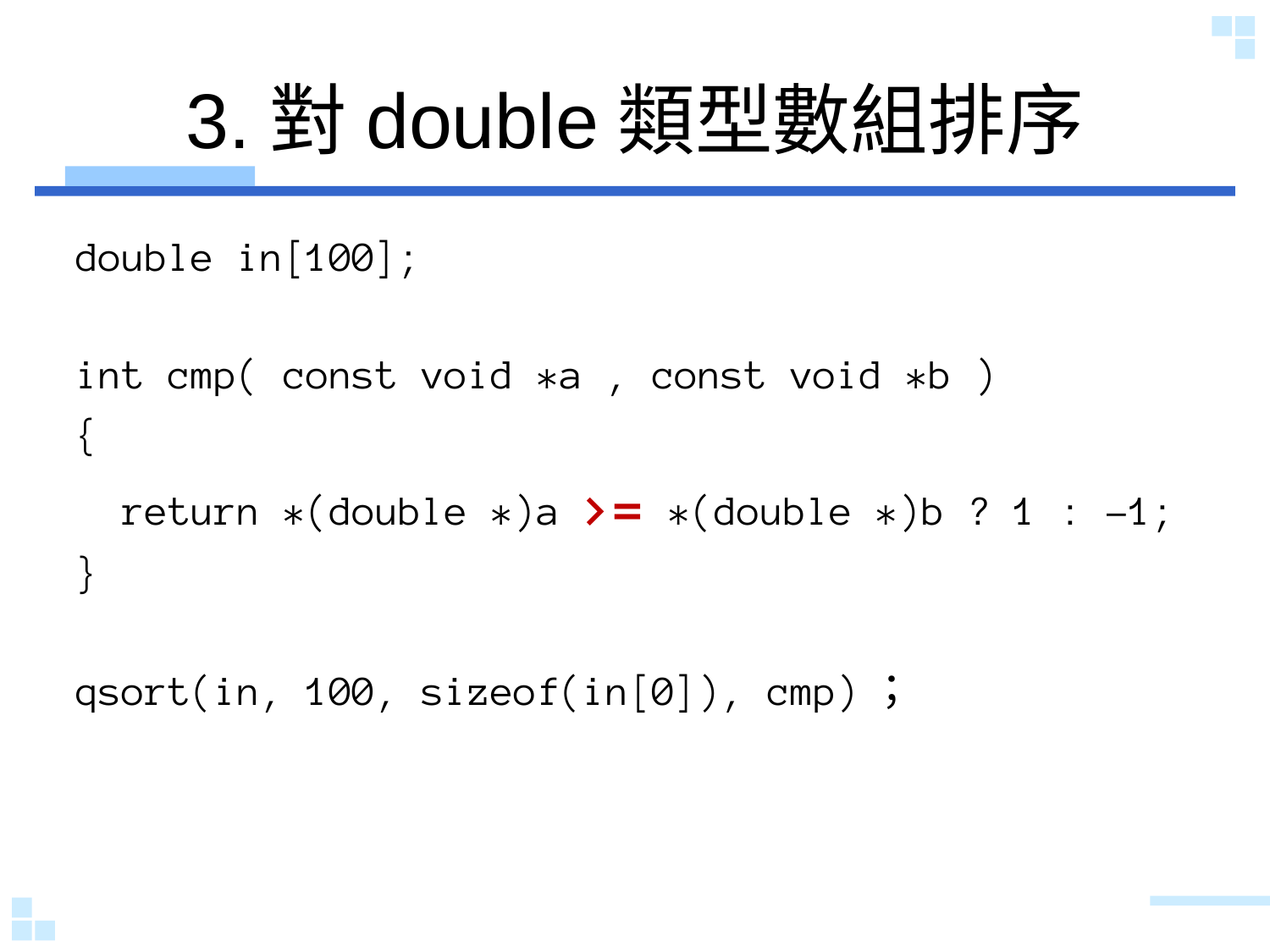

# 3.對double類型數組排序
double in[100];

int cmp( const void *a , const void *b )
{
  return *(double *)a >= *(double *)b ? 1 : -1;
}

qsort(in, 100, sizeof(in[0]), cmp)；